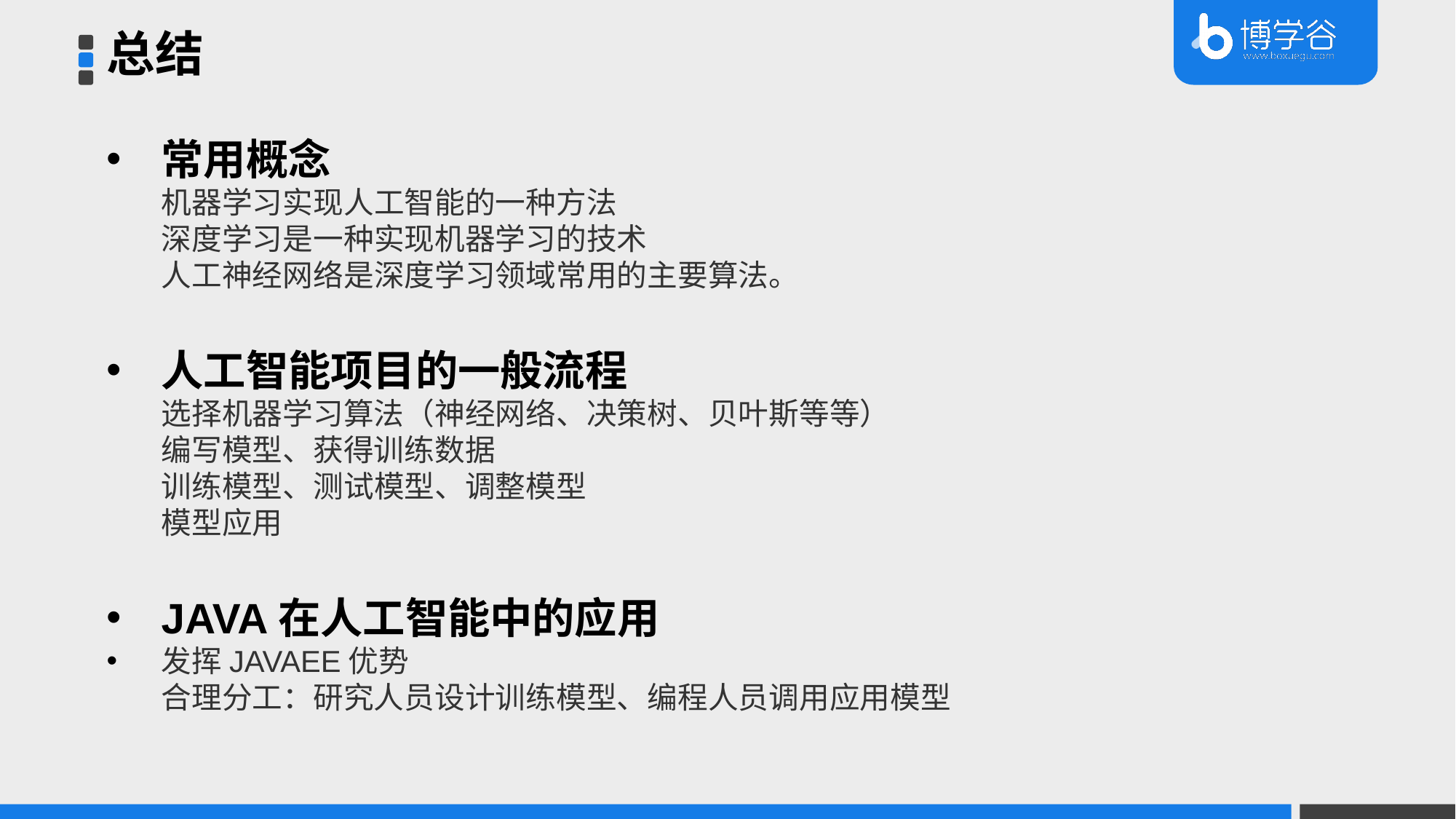

总结
常用概念
机器学习实现人工智能的一种方法
深度学习是一种实现机器学习的技术
人工神经网络是深度学习领域常用的主要算法。

人工智能项目的一般流程
选择机器学习算法（神经网络、决策树、贝叶斯等等）
编写模型、获得训练数据
训练模型、测试模型、调整模型
模型应用

JAVA在人工智能中的应用
发挥JAVAEE优势合理分工：研究人员设计训练模型、编程人员调用应用模型